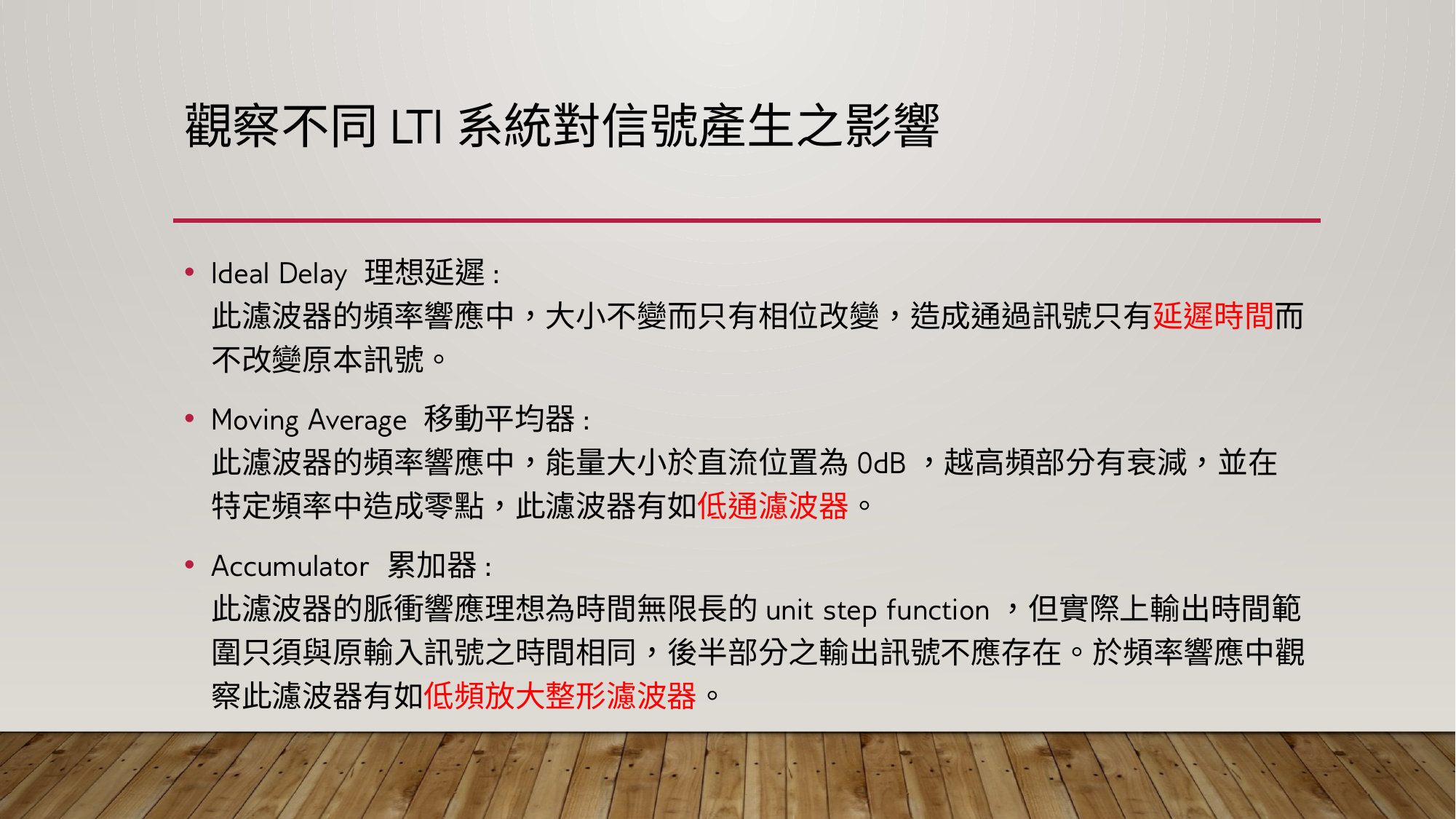

# 觀察不同LTI系統對信號產生之影響
Ideal Delay 理想延遲:
此濾波器的頻率響應中，大小不變而只有相位改變，造成通過訊號只有延遲時間而不改變原本訊號。
Moving Average 移動平均器:
此濾波器的頻率響應中，能量大小於直流位置為0dB，越高頻部分有衰減，並在特定頻率中造成零點，此濾波器有如低通濾波器。
Accumulator 累加器:
此濾波器的脈衝響應理想為時間無限長的unit step function，但實際上輸出時間範圍只須與原輸入訊號之時間相同，後半部分之輸出訊號不應存在。於頻率響應中觀察此濾波器有如低頻放大整形濾波器。